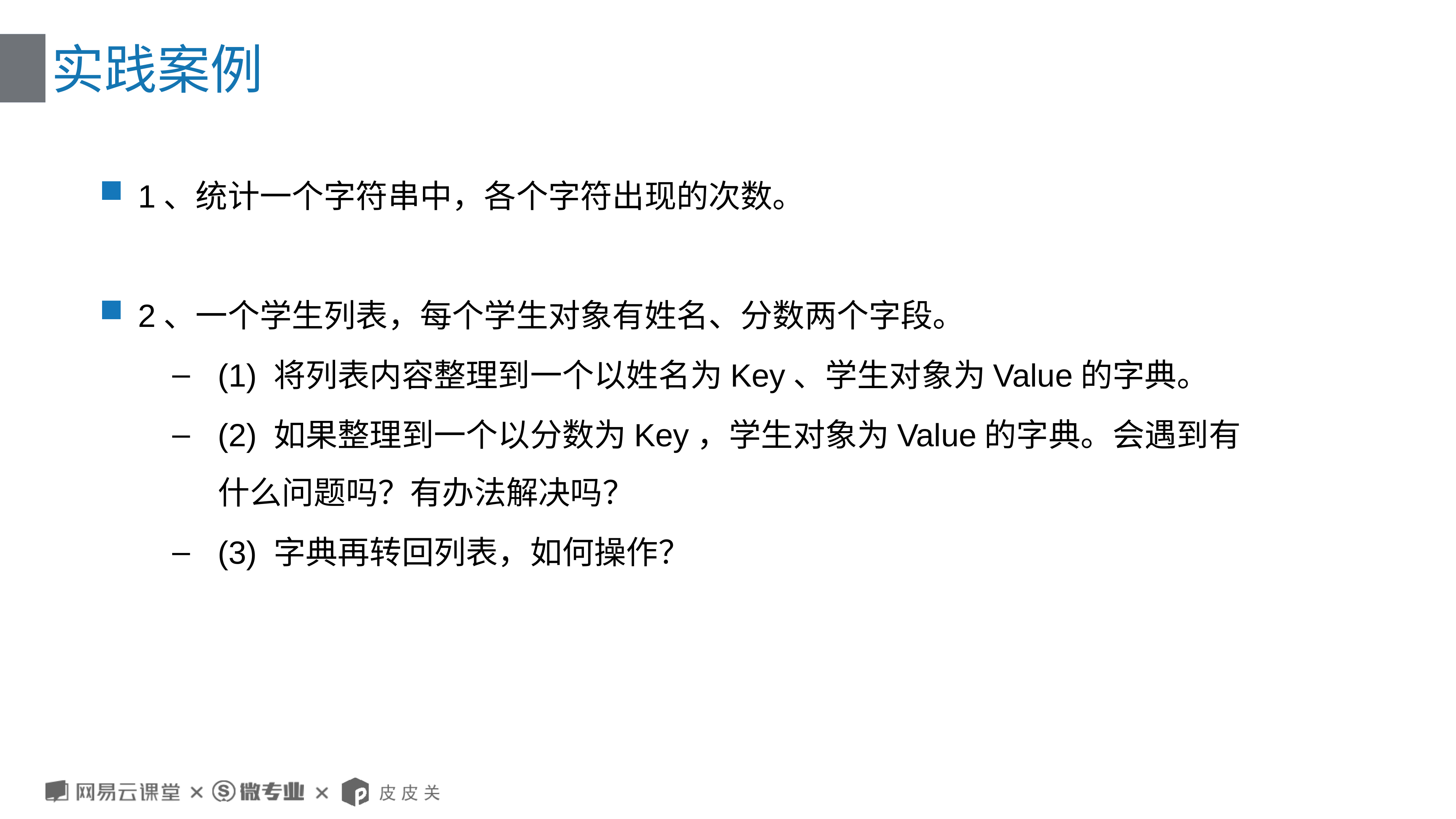

# 实践案例
1、统计一个字符串中，各个字符出现的次数。

2、一个学生列表，每个学生对象有姓名、分数两个字段。
(1) 将列表内容整理到一个以姓名为Key、学生对象为Value的字典。
(2) 如果整理到一个以分数为Key，学生对象为Value的字典。会遇到有什么问题吗？有办法解决吗？
(3) 字典再转回列表，如何操作？